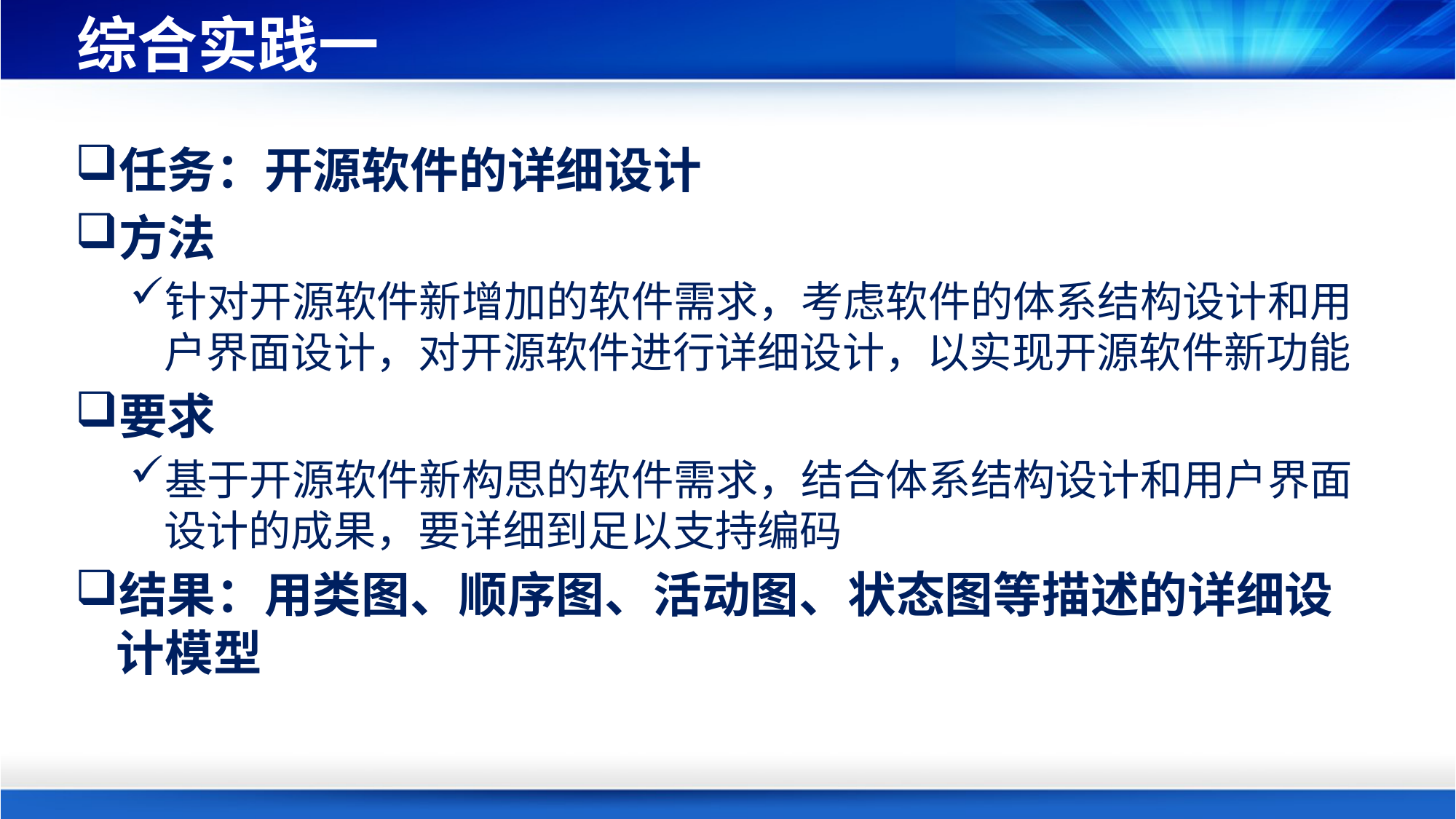

# 综合实践一
任务：开源软件的详细设计
方法
针对开源软件新增加的软件需求，考虑软件的体系结构设计和用户界面设计，对开源软件进行详细设计，以实现开源软件新功能
要求
基于开源软件新构思的软件需求，结合体系结构设计和用户界面设计的成果，要详细到足以支持编码
结果：用类图、顺序图、活动图、状态图等描述的详细设计模型